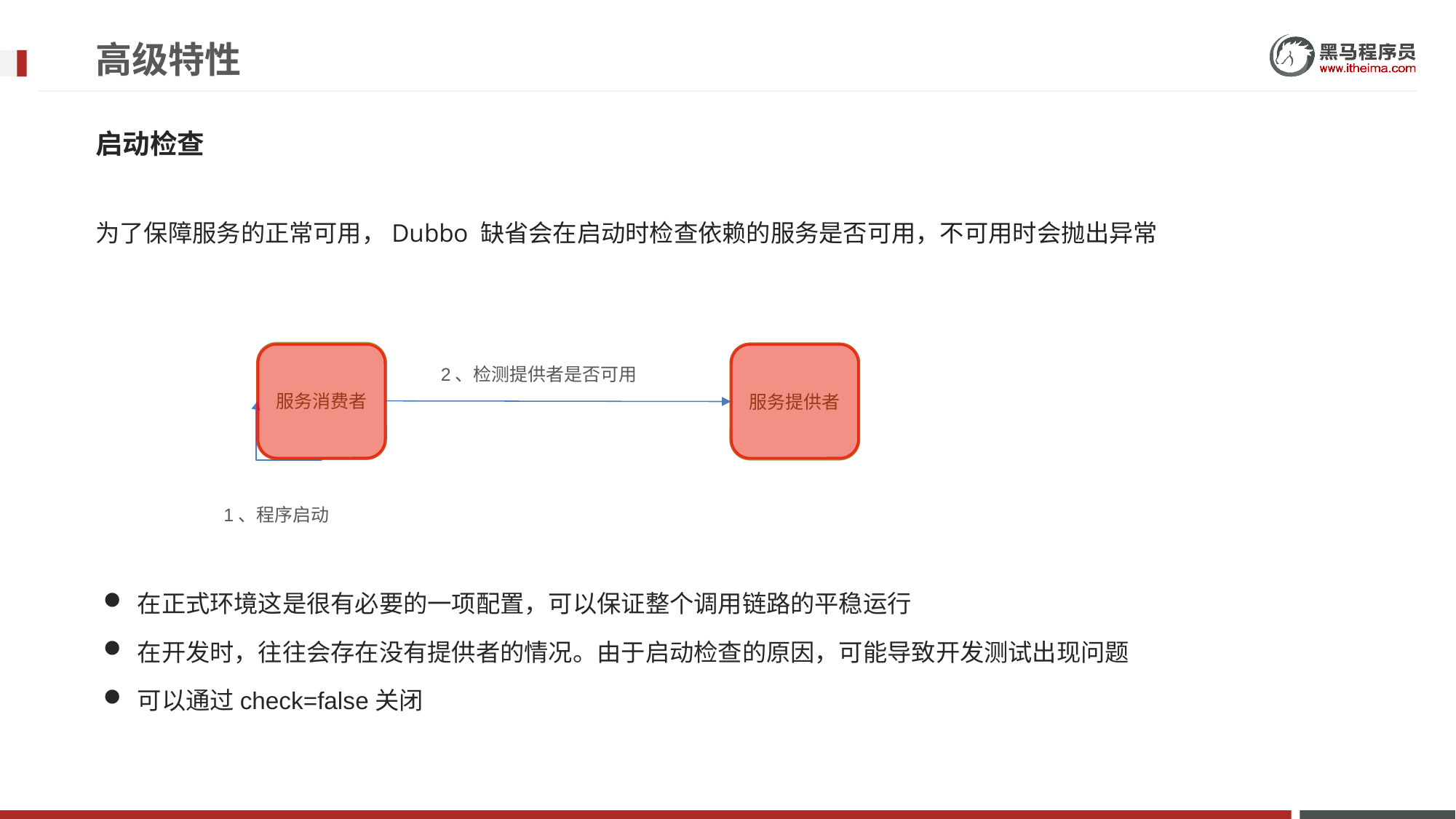

# 高级特性
启动检查

为了保障服务的正常可用，Dubbo 缺省会在启动时检查依赖的服务是否可用，不可用时会抛出异常
服务消费者
服务提供者

2、检测提供者是否可用
1、程序启动
在正式环境这是很有必要的一项配置，可以保证整个调用链路的平稳运行
在开发时，往往会存在没有提供者的情况。由于启动检查的原因，可能导致开发测试出现问题
可以通过check=false关闭